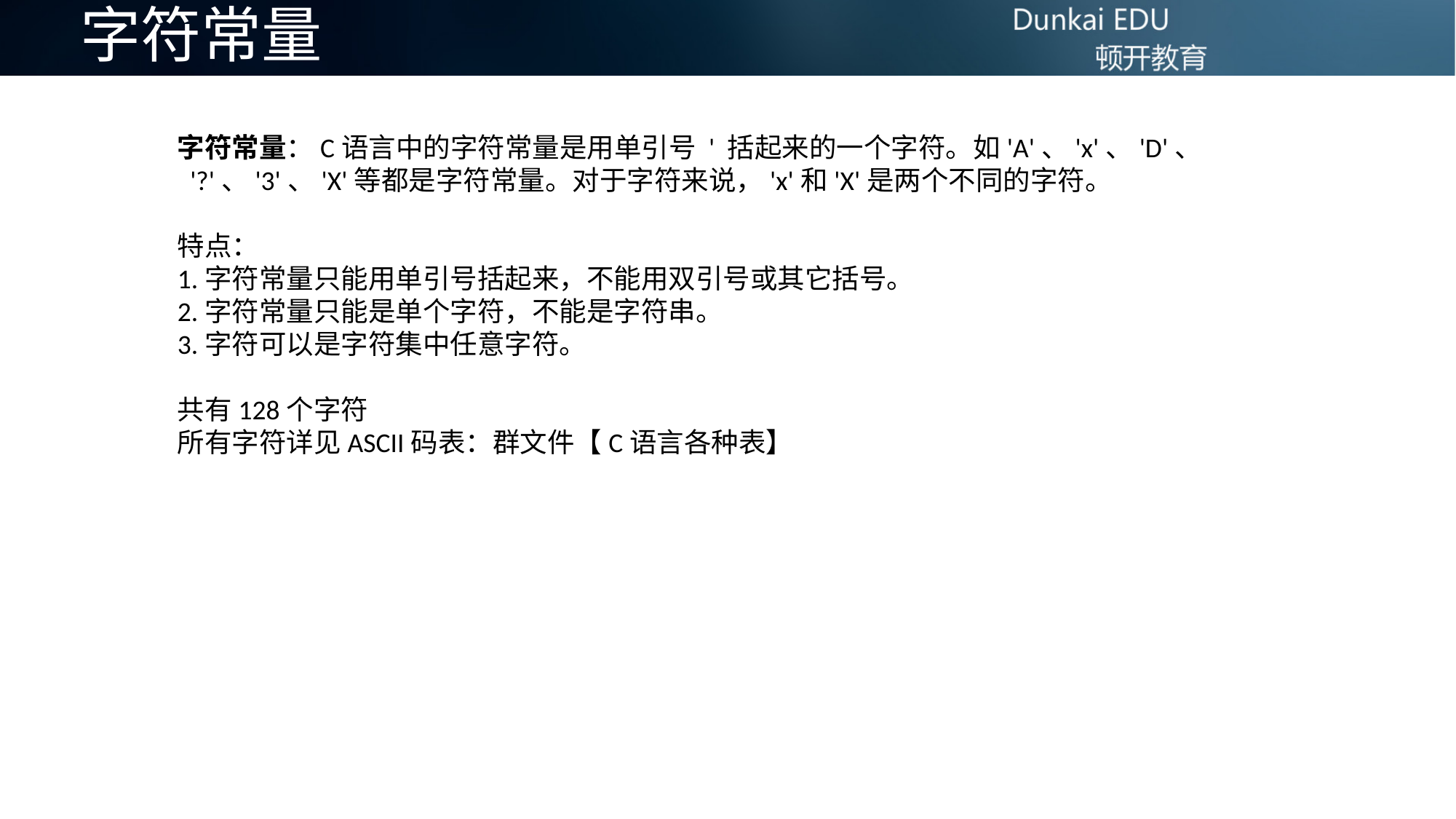

# 字符常量
字符常量：C语言中的字符常量是用单引号 ' 括起来的一个字符。如'A'、'x'、'D'、 '?'、'3'、'X'等都是字符常量。对于字符来说，'x'和'X'是两个不同的字符。

特点：
1.字符常量只能用单引号括起来，不能用双引号或其它括号。
2.字符常量只能是单个字符，不能是字符串。
3.字符可以是字符集中任意字符。

共有128个字符
所有字符详见ASCII码表：群文件【C语言各种表】